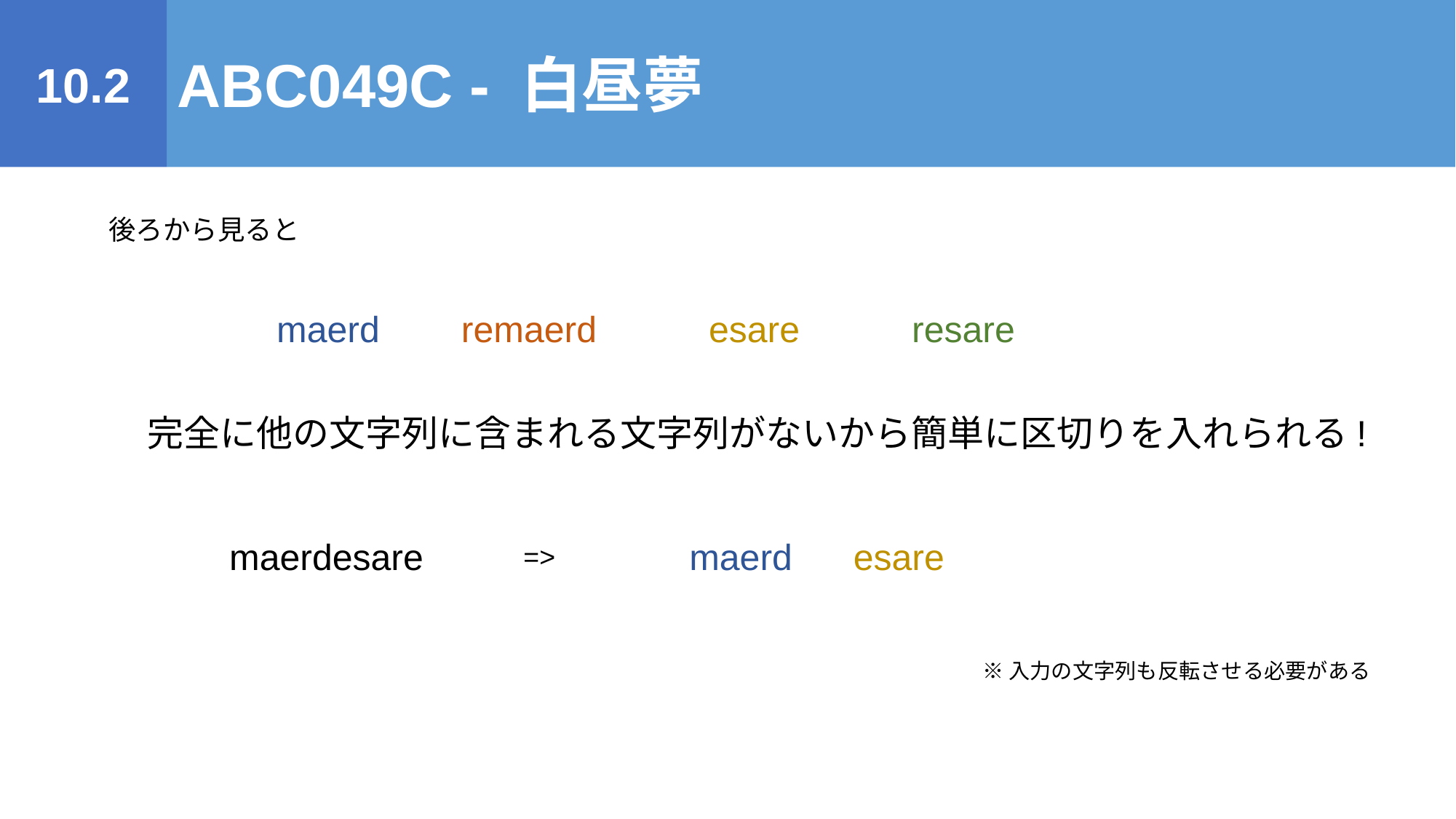

10.2
ABC049C - 白昼夢
後ろから見ると
maerd        remaerd           esare           resare
完全に他の文字列に含まれる文字列がないから簡単に区切りを入れられる!
maerdesare
maerd      esare
=>
※入力の文字列も反転させる必要がある